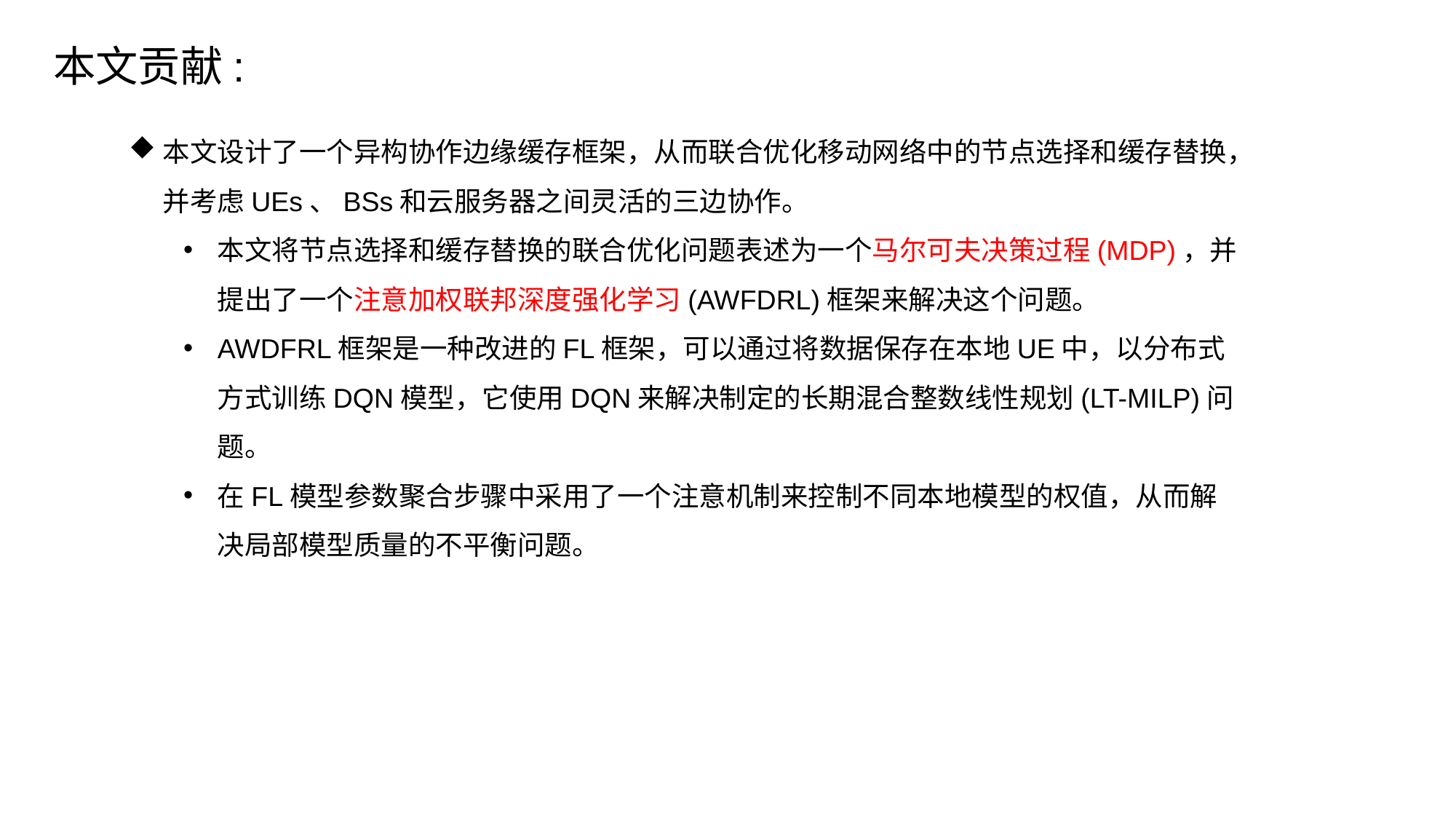

本文贡献:
本文设计了一个异构协作边缘缓存框架，从而联合优化移动网络中的节点选择和缓存替换，并考虑UEs、BSs和云服务器之间灵活的三边协作。
本文将节点选择和缓存替换的联合优化问题表述为一个马尔可夫决策过程(MDP)，并提出了一个注意加权联邦深度强化学习(AWFDRL)框架来解决这个问题。
AWDFRL框架是一种改进的FL框架，可以通过将数据保存在本地UE中，以分布式方式训练DQN模型，它使用DQN来解决制定的长期混合整数线性规划(LT-MILP)问题。
在FL模型参数聚合步骤中采用了一个注意机制来控制不同本地模型的权值，从而解决局部模型质量的不平衡问题。